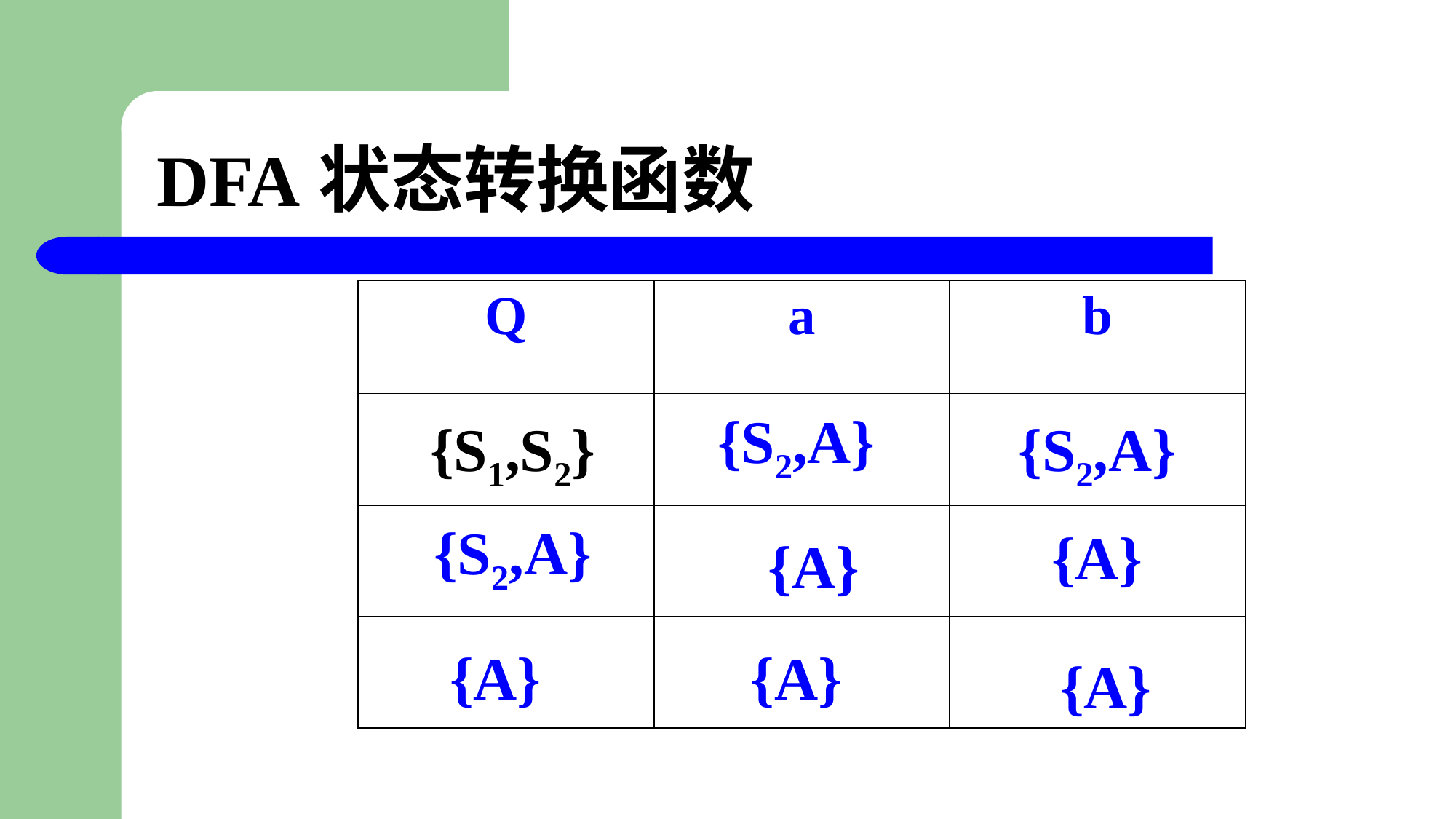

# DFA状态转换函数
| Q | a | b |
| --- | --- | --- |
|  |  |  |
|  |  |  |
|  |  |  |
{S2,A}
{S1,S2}
{S2,A}
{S2,A}
{A}
{A}
{A}
{A}
{A}